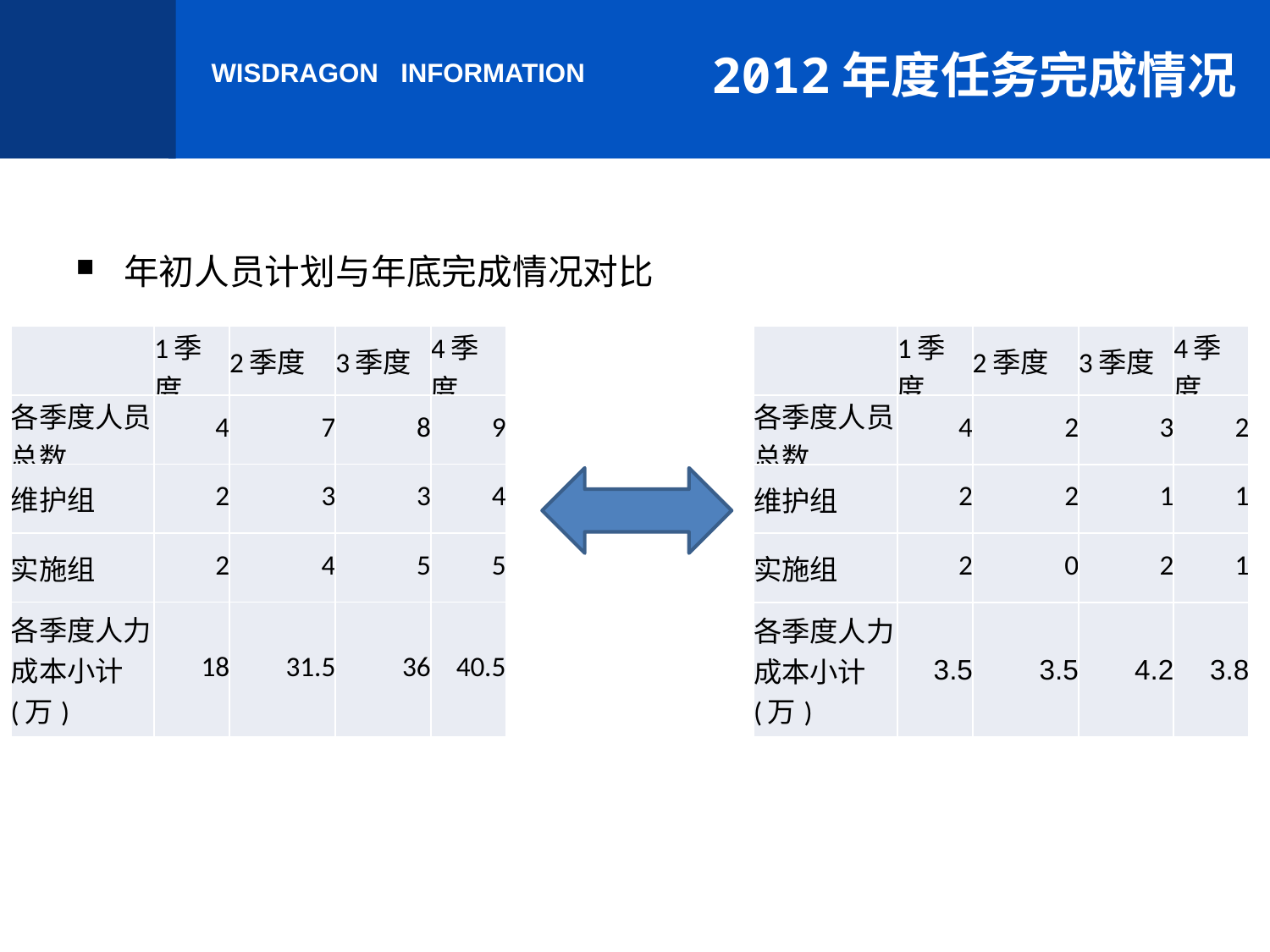

2012年度任务完成情况
年初人员计划与年底完成情况对比

|  | 1季度 | 2季度 | 3季度 | 4季度 |
| --- | --- | --- | --- | --- |
| 各季度人员总数 | 4 | 2 | 3 | 2 |
| 维护组 | 2 | 2 | 1 | 1 |
| 实施组 | 2 | 0 | 2 | 1 |
| 各季度人力成本小计(万) | 3.5 | 3.5 | 4.2 | 3.8 |
|  | 1季度 | 2季度 | 3季度 | 4季度 |
| --- | --- | --- | --- | --- |
| 各季度人员总数 | 4 | 7 | 8 | 9 |
| 维护组 | 2 | 3 | 3 | 4 |
| 实施组 | 2 | 4 | 5 | 5 |
| 各季度人力成本小计(万) | 18 | 31.5 | 36 | 40.5 |